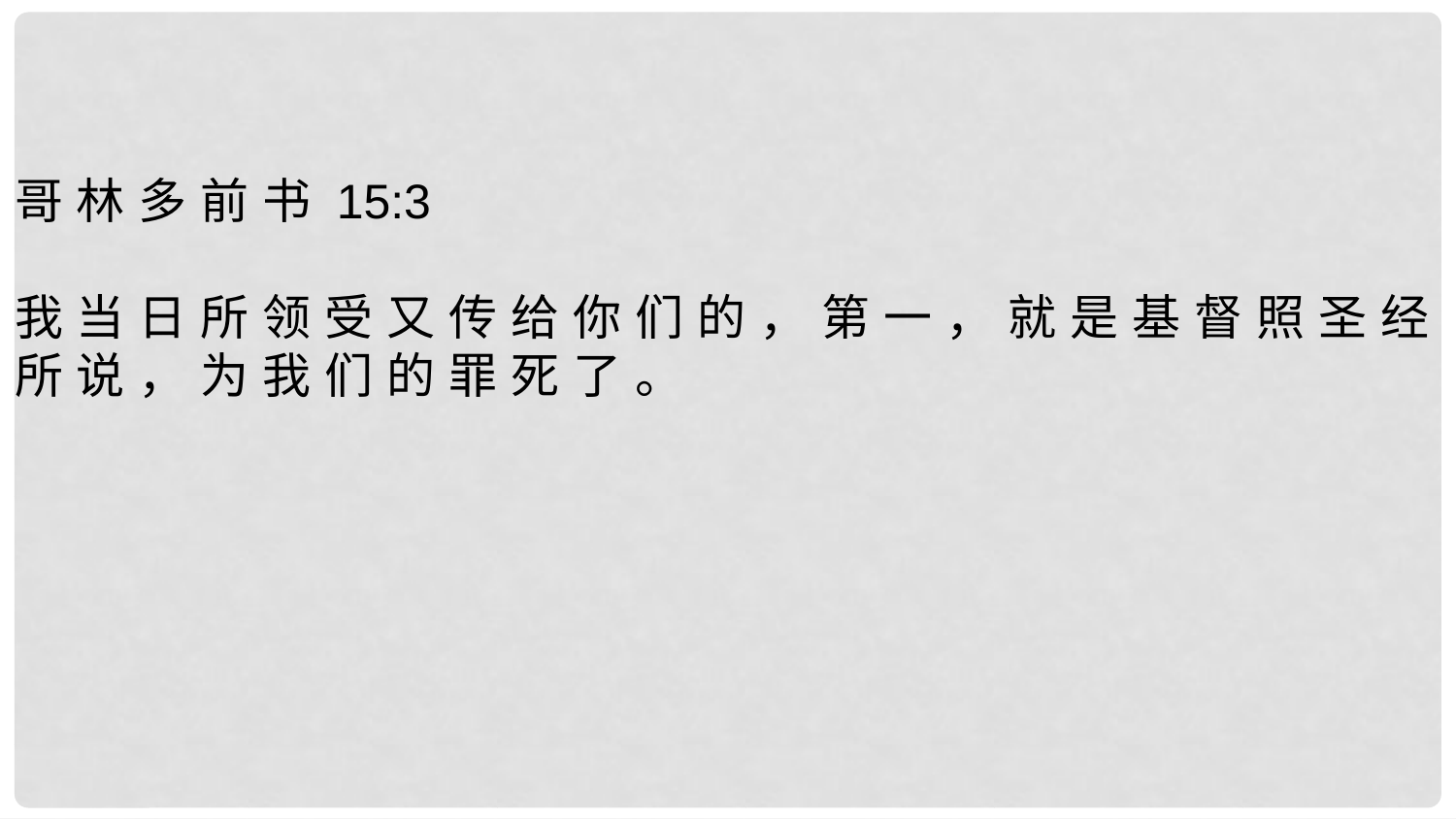

哥 林 多 前 书 15:3

我 当 日 所 领 受 又 传 给 你 们 的 ， 第 一 ， 就 是 基 督 照 圣 经 所 说 ， 为 我 们 的 罪 死 了 。